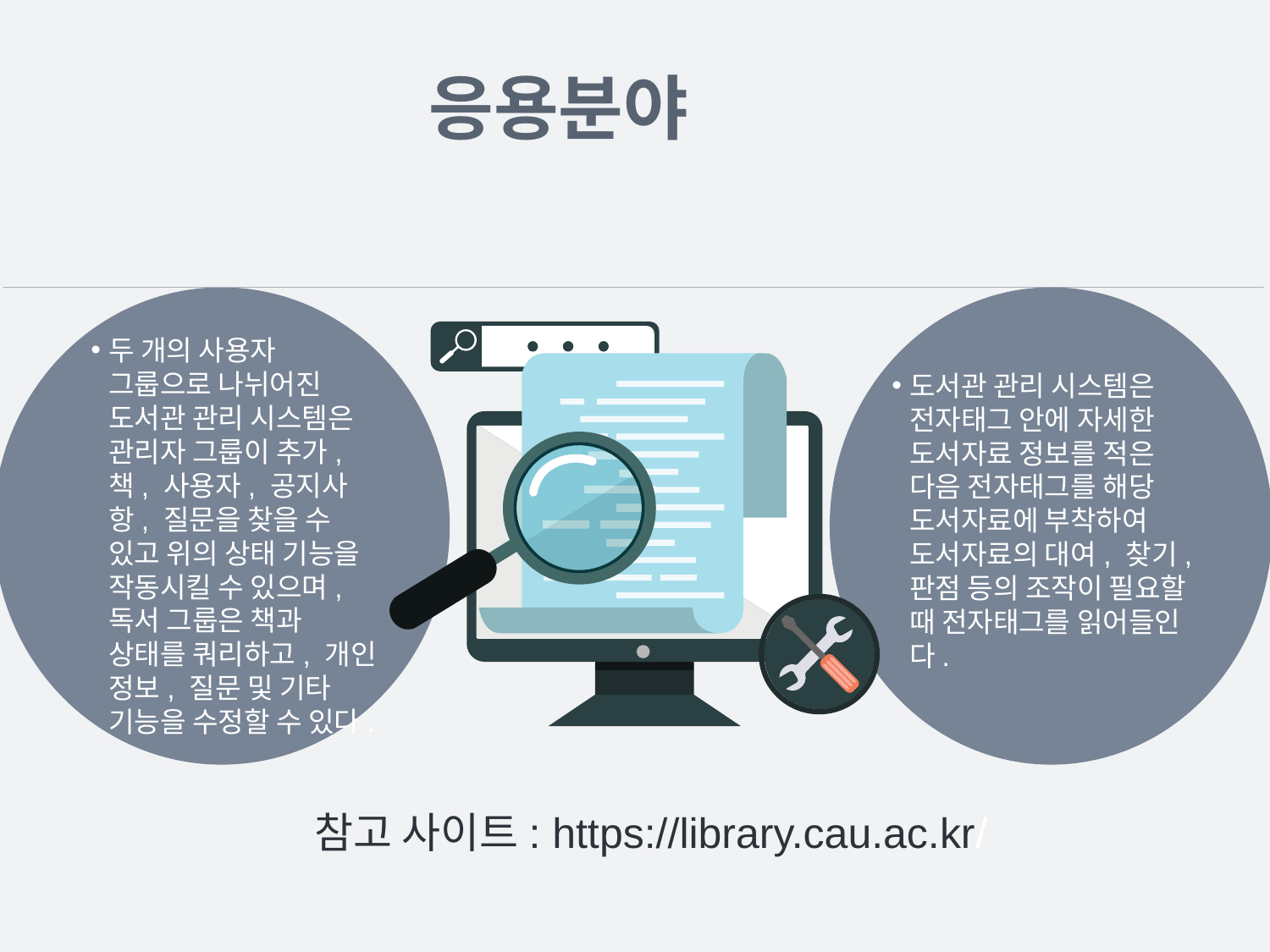

응용분야

두 개의 사용자 그룹으로 나뉘어진 도서관 관리 시스템은 관리자 그룹이 추가, 책, 사용자, 공지사항, 질문을 찾을 수 있고 위의 상태 기능을 작동시킬 수 있으며, 독서 그룹은 책과 상태를 쿼리하고, 개인 정보, 질문 및 기타 기능을 수정할 수 있다.

도서관 관리 시스템은 전자태그 안에 자세한 도서자료 정보를 적은 다음 전자태그를 해당 도서자료에 부착하여 도서자료의 대여, 찾기, 판점 등의 조작이 필요할 때 전자태그를 읽어들인다.

참고 사이트: https://library.cau.ac.kr/